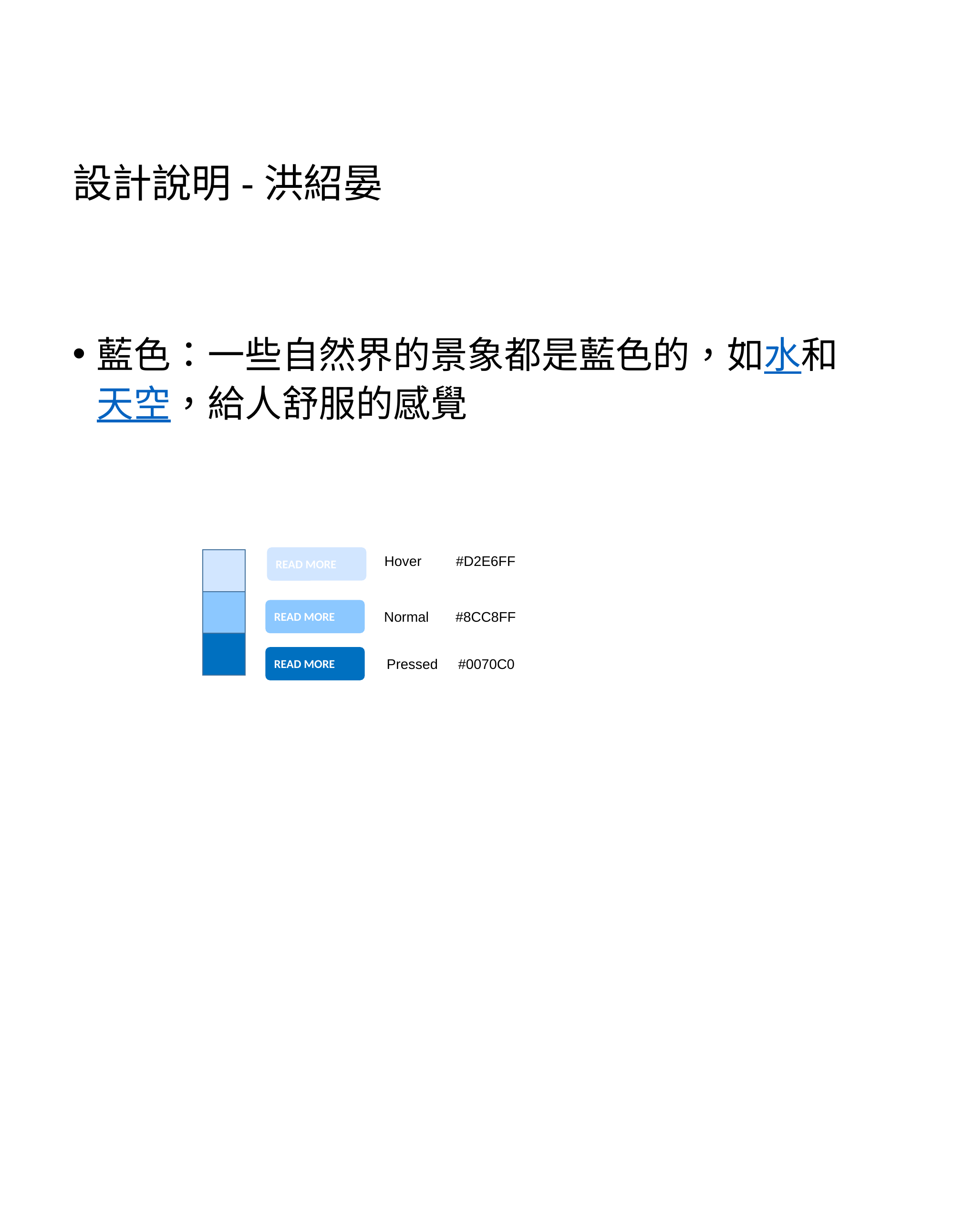

# 設計說明-洪紹晏
藍色：一些自然界的景象都是藍色的，如水和天空，給人舒服的感覺

Hover	#D2E6FF
READ MORE

Normal	#8CC8FF
READ MORE

Pressed	#0070C0

READ MORE